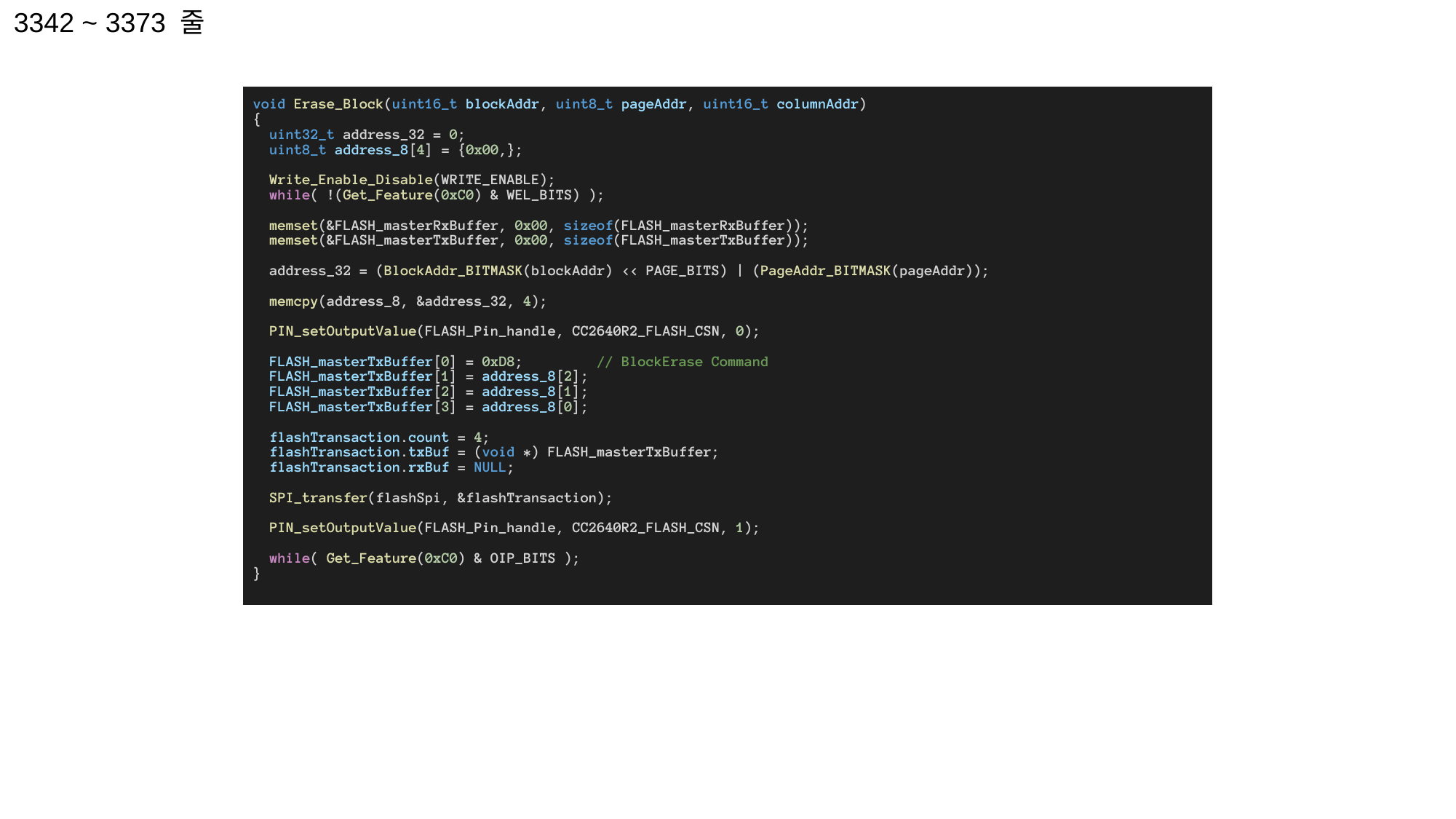

3342 ~ 3373 줄
| void Erase\_Block(uint16\_t blockAddr, uint8\_t pageAddr, uint16\_t columnAddr) {   uint32\_t address\_32 = 0;   uint8\_t address\_8[4] = {0x00,};      Write\_Enable\_Disable(WRITE\_ENABLE);   while( !(Get\_Feature(0xC0) & WEL\_BITS) );      memset(&FLASH\_masterRxBuffer, 0x00, sizeof(FLASH\_masterRxBuffer));   memset(&FLASH\_masterTxBuffer, 0x00, sizeof(FLASH\_masterTxBuffer));      address\_32 = (BlockAddr\_BITMASK(blockAddr) << PAGE\_BITS) | (PageAddr\_BITMASK(pageAddr));      memcpy(address\_8, &address\_32, 4);      PIN\_setOutputValue(FLASH\_Pin\_handle, CC2640R2\_FLASH\_CSN, 0);   FLASH\_masterTxBuffer[0] = 0xD8;         // BlockErase Command   FLASH\_masterTxBuffer[1] = address\_8[2];   FLASH\_masterTxBuffer[2] = address\_8[1];   FLASH\_masterTxBuffer[3] = address\_8[0];   flashTransaction.count = 4;   flashTransaction.txBuf = (void \*) FLASH\_masterTxBuffer;   flashTransaction.rxBuf = NULL;       SPI\_transfer(flashSpi, &flashTransaction);      PIN\_setOutputValue(FLASH\_Pin\_handle, CC2640R2\_FLASH\_CSN, 1);      while( Get\_Feature(0xC0) & OIP\_BITS ); } |
| --- |